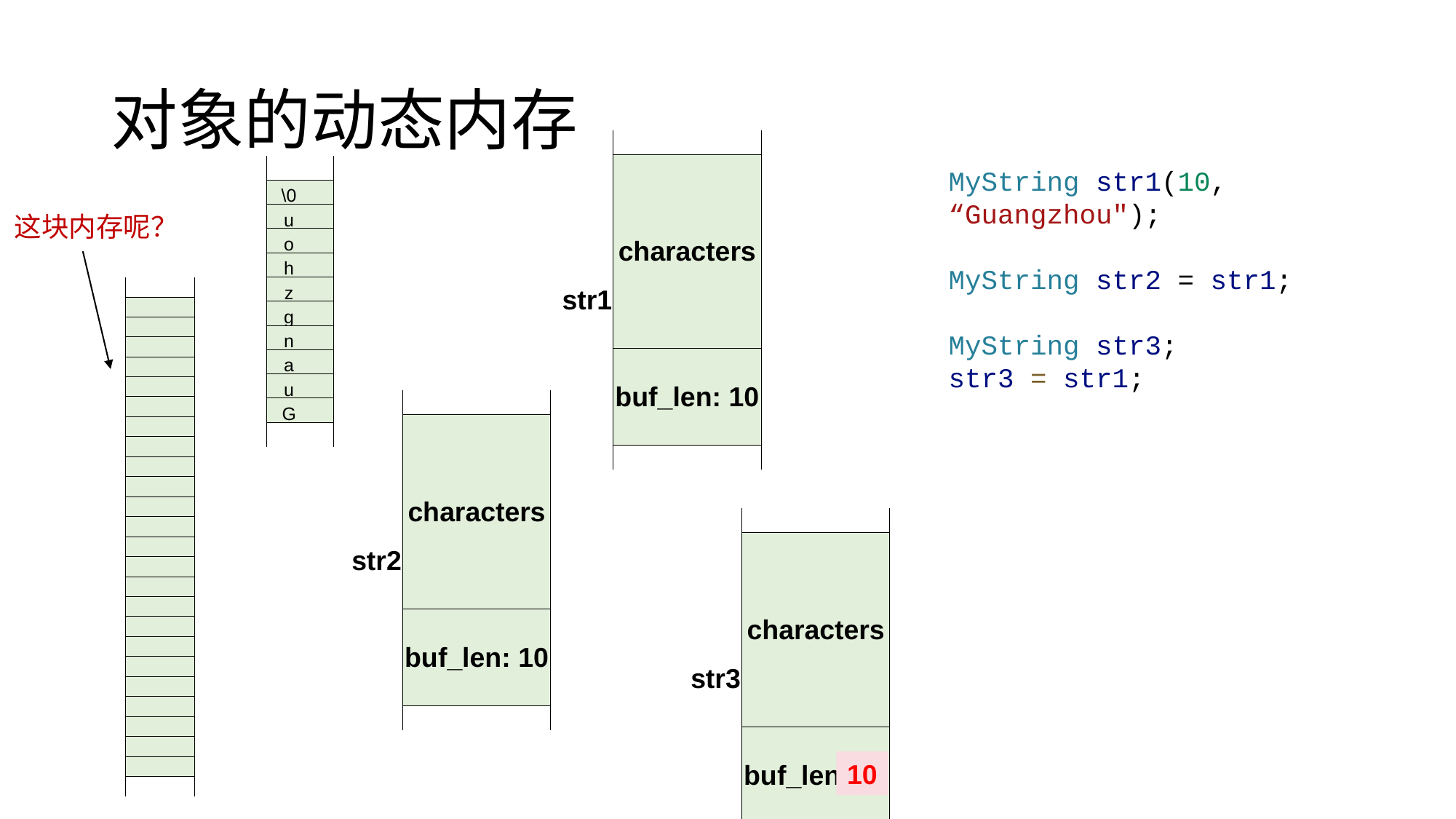

# 对象的动态内存
|  |  |  |
| --- | --- | --- |
| str1 | characters |  |
|  |  |  |
|  |  |  |
|  |  |  |
|  |  |  |
|  |  |  |
|  |  |  |
|  |  |  |
|  | buf\_len: 10 |  |
|  |  |  |
|  |  |  |
|  |  |  |
|  |  |  |
|  |
| --- |
| \0 |
| u |
| o |
| h |
| z |
| g |
| n |
| a |
| u |
| G |
|  |
MyString str1(10, “Guangzhou");
MyString str2 = str1;
MyString str3;
str3 = str1;

这块内存呢？
|  |
| --- |
|  |
|  |
|  |
|  |
|  |
|  |
|  |
|  |
|  |
|  |
|  |
|  |
|  |
|  |
|  |
|  |
|  |
|  |
|  |
|  |
|  |
|  |
|  |
|  |
|  |
|  |  |  |
| --- | --- | --- |
| str2 | characters |  |
|  |  |  |
|  |  |  |
|  |  |  |
|  |  |  |
|  |  |  |
|  |  |  |
|  |  |  |
|  | buf\_len: 10 |  |
|  |  |  |
|  |  |  |
|  |  |  |
|  |  |  |
|  |  |  |
| --- | --- | --- |
| str3 | characters |  |
|  |  |  |
|  |  |  |
|  |  |  |
|  |  |  |
|  |  |  |
|  |  |  |
|  |  |  |
|  | buf\_len: 64 |  |
|  |  |  |
|  |  |  |
|  |  |  |
|  |  |  |
10
21